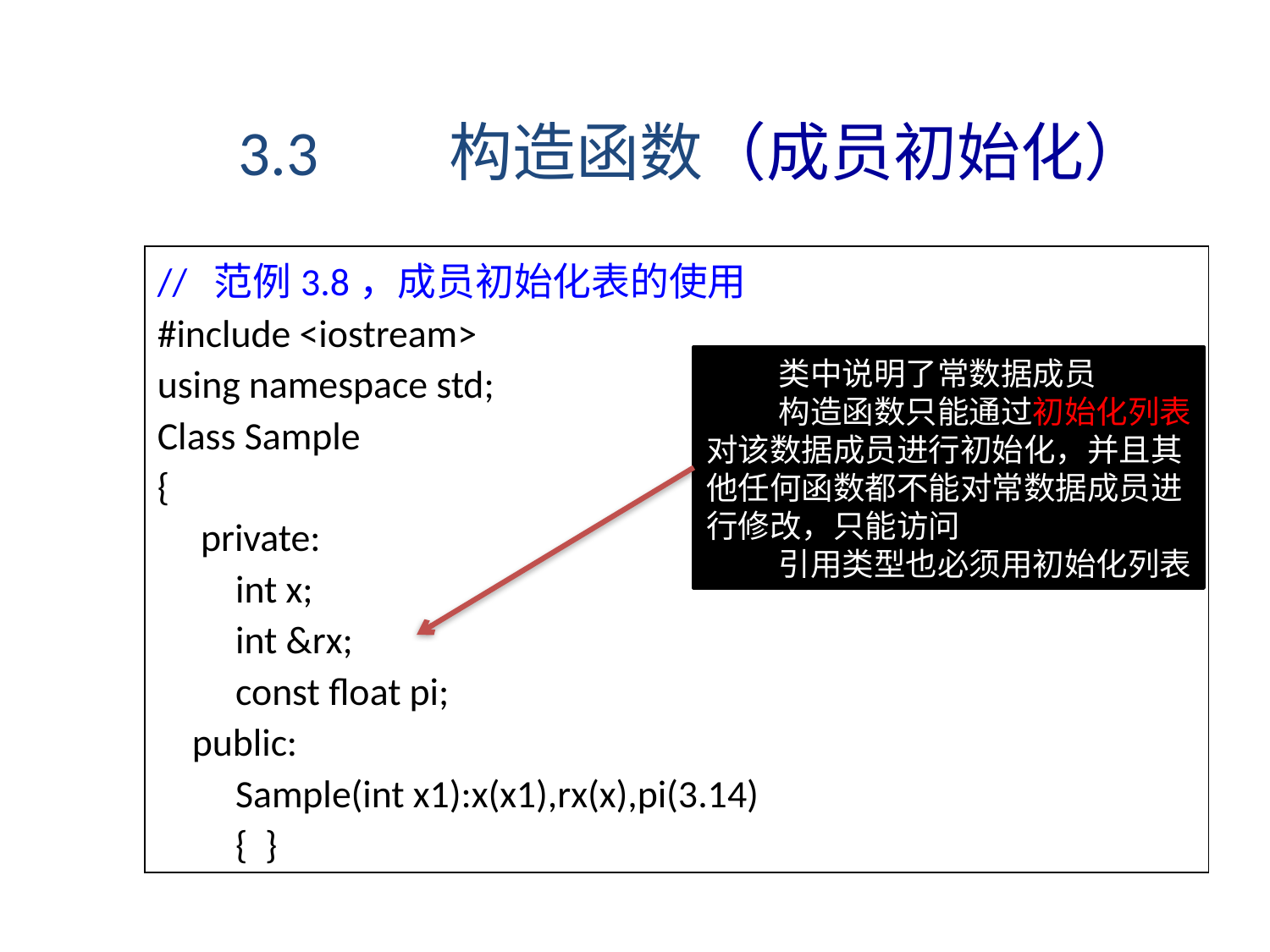

3.3        构造函数（成员初始化）
//  范例3.8，成员初始化表的使用
#include <iostream>
using namespace std;
Class Sample
{
     private:
         int x;
         int &rx;
         const float pi;
    public:
         Sample(int x1):x(x1),rx(x),pi(3.14)
         {  }
         类中说明了常数据成员
         构造函数只能通过初始化列表
对该数据成员进行初始化，并且其
他任何函数都不能对常数据成员进
行修改，只能访问
         引用类型也必须用初始化列表